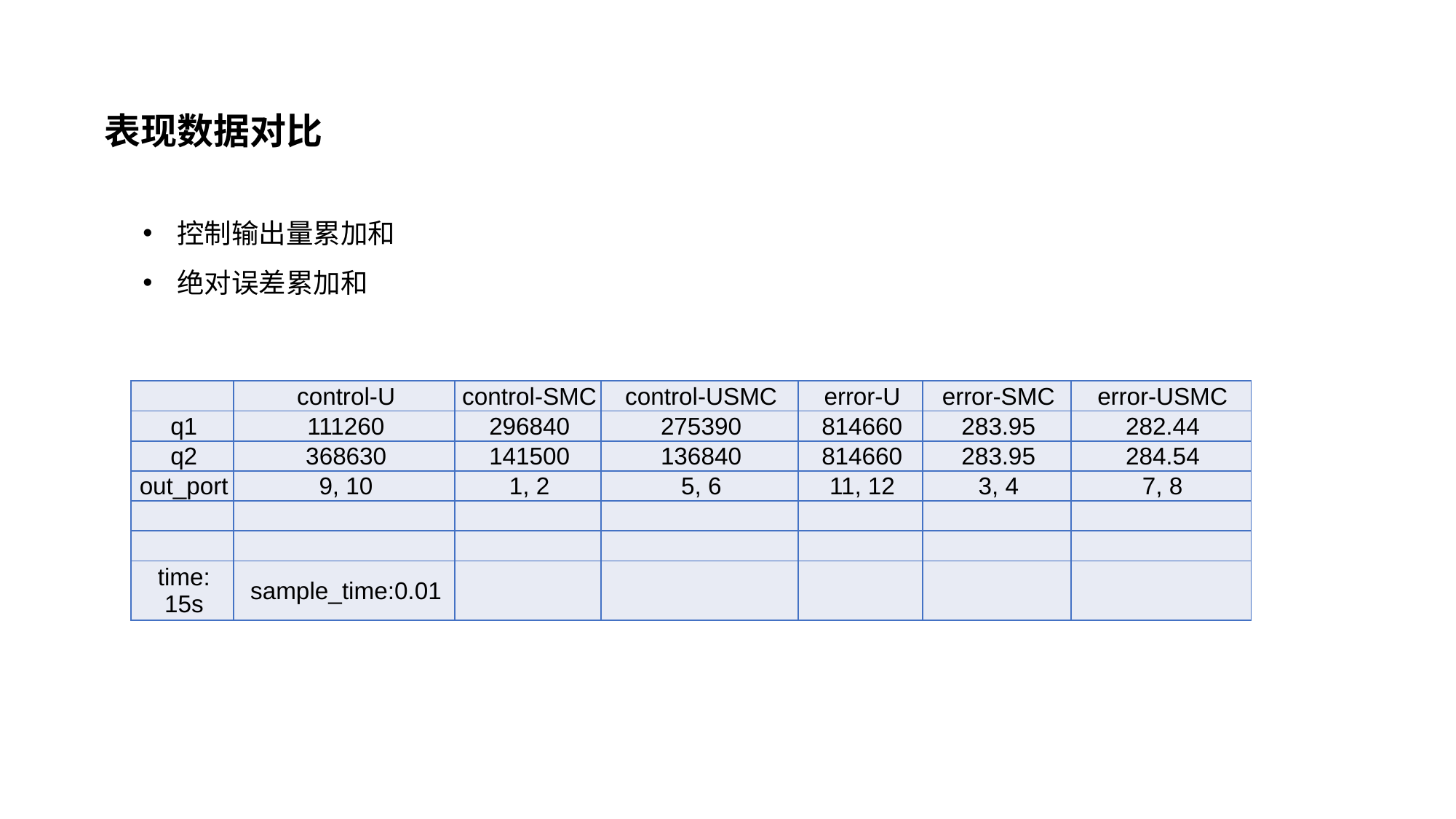

表现数据对比
控制输出量累加和
绝对误差累加和
|  | control-U | control-SMC | control-USMC | error-U | error-SMC | error-USMC |
| --- | --- | --- | --- | --- | --- | --- |
| q1 | 111260 | 296840 | 275390 | 814660 | 283.95 | 282.44 |
| q2 | 368630 | 141500 | 136840 | 814660 | 283.95 | 284.54 |
| out\_port | 9, 10 | 1, 2 | 5, 6 | 11, 12 | 3, 4 | 7, 8 |
|  |  |  |  |  |  |  |
|  |  |  |  |  |  |  |
| time: 15s | sample\_time:0.01 |  |  |  |  |  |